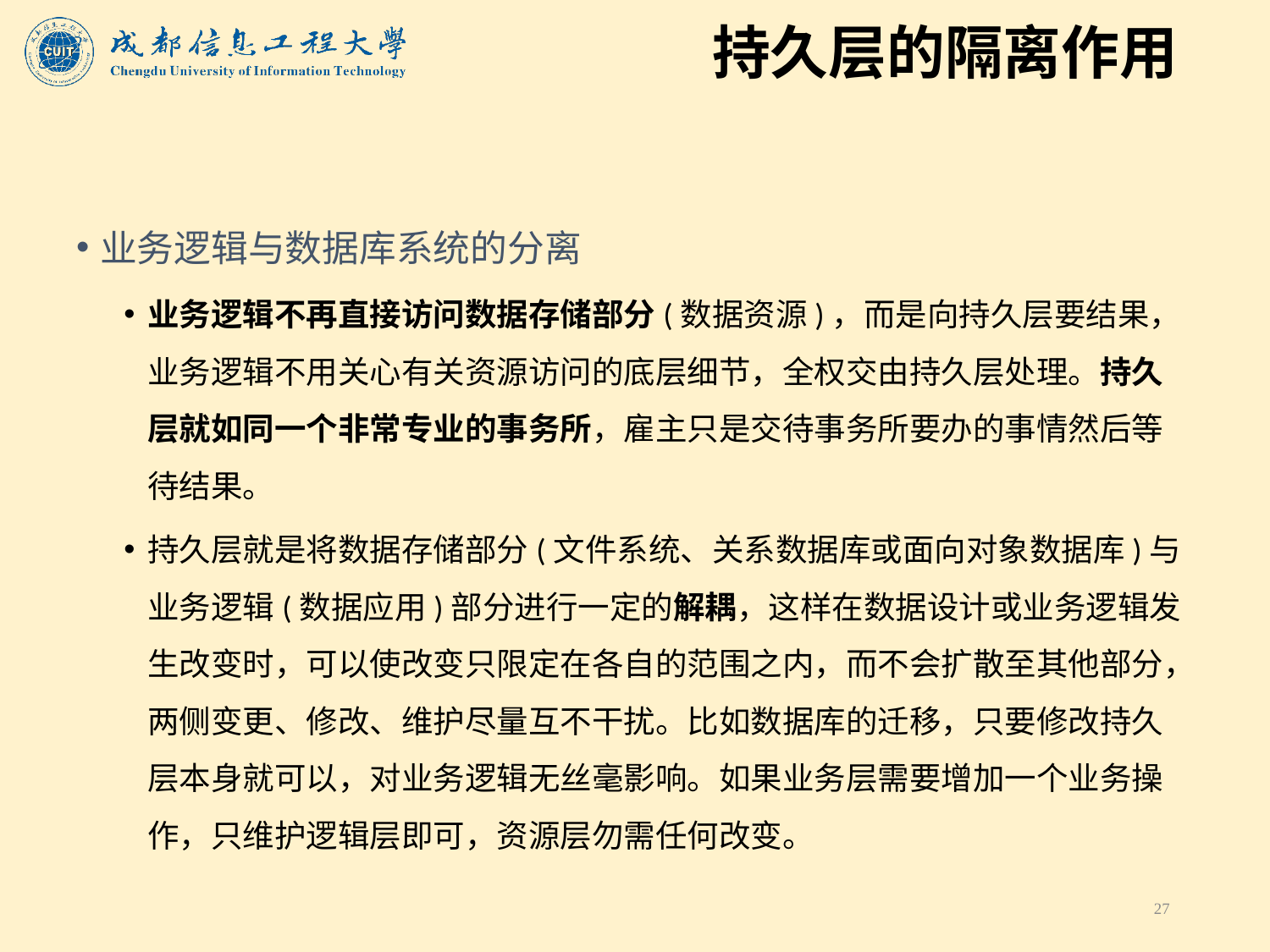

# 持久层的隔离作用
业务逻辑与数据库系统的分离
业务逻辑不再直接访问数据存储部分(数据资源)，而是向持久层要结果，业务逻辑不用关心有关资源访问的底层细节，全权交由持久层处理。持久层就如同一个非常专业的事务所，雇主只是交待事务所要办的事情然后等待结果。
持久层就是将数据存储部分(文件系统、关系数据库或面向对象数据库)与业务逻辑(数据应用)部分进行一定的解耦，这样在数据设计或业务逻辑发生改变时，可以使改变只限定在各自的范围之内，而不会扩散至其他部分，两侧变更、修改、维护尽量互不干扰。比如数据库的迁移，只要修改持久层本身就可以，对业务逻辑无丝毫影响。如果业务层需要增加一个业务操作，只维护逻辑层即可，资源层勿需任何改变。
27